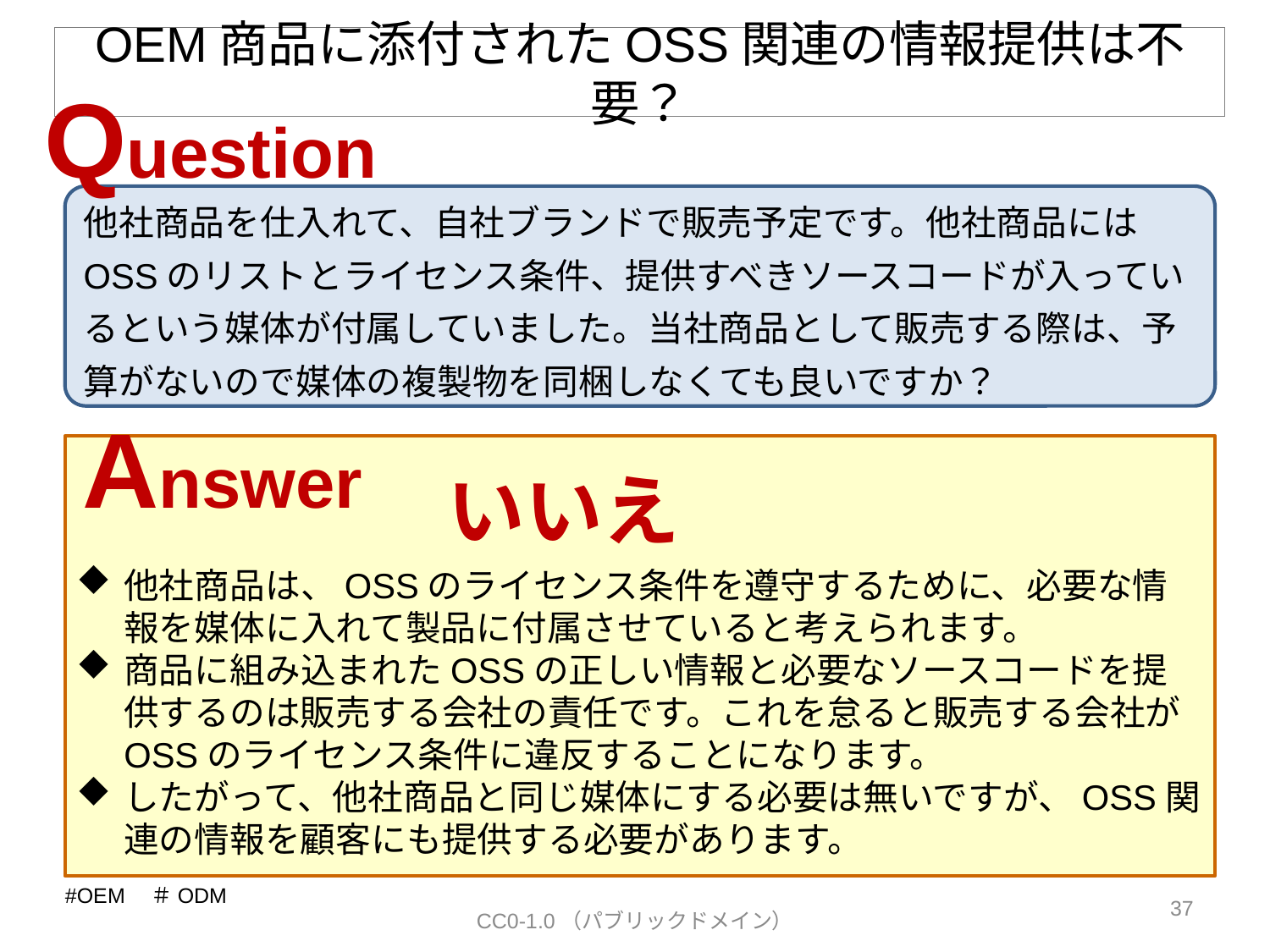

# OEM商品に添付されたOSS関連の情報提供は不要？
Question
他社商品を仕入れて、自社ブランドで販売予定です。他社商品にはOSSのリストとライセンス条件、提供すべきソースコードが入っているという媒体が付属していました。当社商品として販売する際は、予算がないので媒体の複製物を同梱しなくても良いですか？
Answer

いいえ
他社商品は、OSSのライセンス条件を遵守するために、必要な情報を媒体に入れて製品に付属させていると考えられます。
商品に組み込まれたOSSの正しい情報と必要なソースコードを提供するのは販売する会社の責任です。これを怠ると販売する会社がOSSのライセンス条件に違反することになります。
したがって、他社商品と同じ媒体にする必要は無いですが、OSS関連の情報を顧客にも提供する必要があります。

#OEM　＃ODM
37
CC0-1.0（パブリックドメイン）